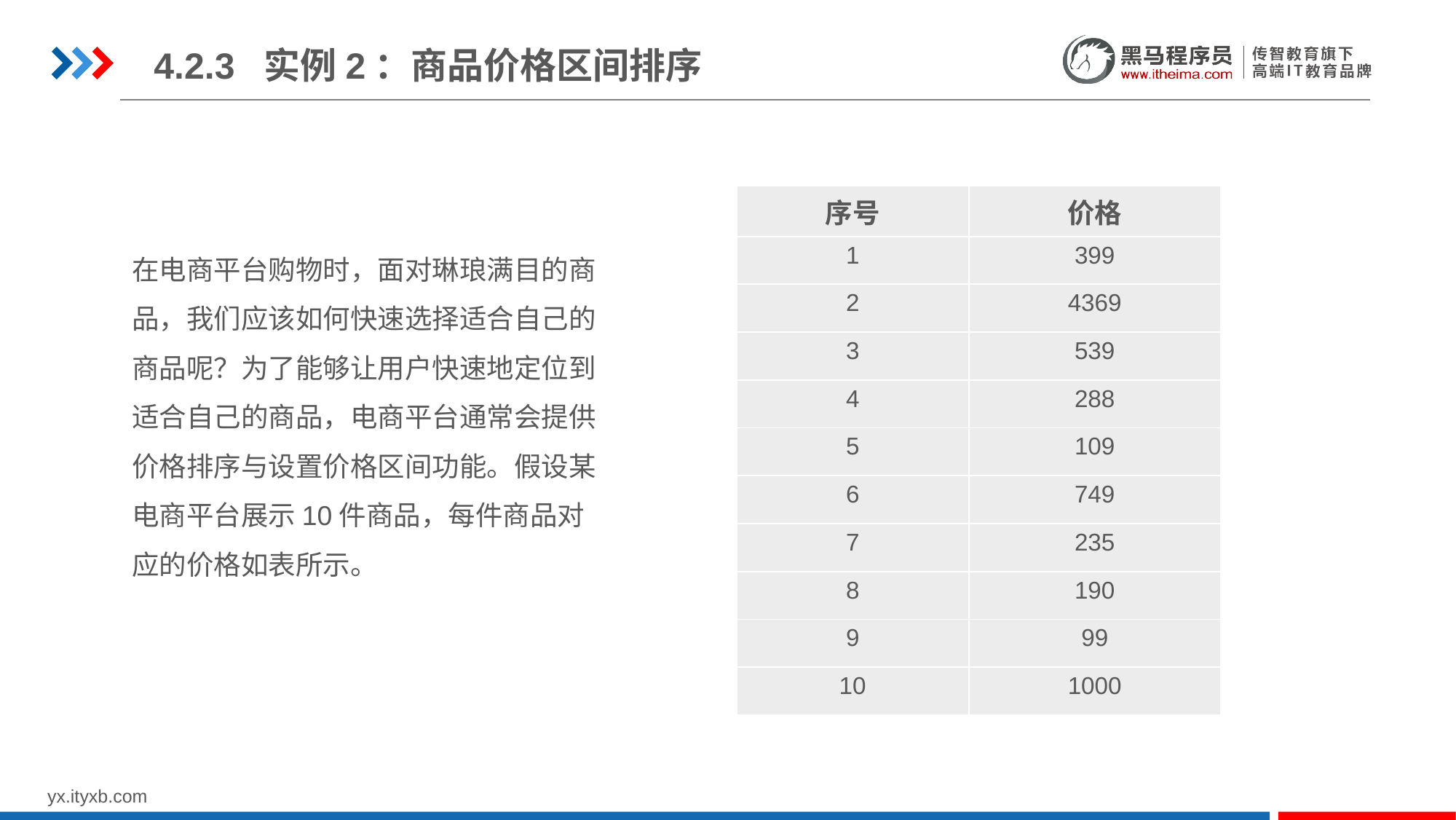

4.2.3  实例2：商品价格区间排序
| 序号 | 价格 |
| --- | --- |
| 1 | 399 |
| 2 | 4369 |
| 3 | 539 |
| 4 | 288 |
| 5 | 109 |
| 6 | 749 |
| 7 | 235 |
| 8 | 190 |
| 9 | 99 |
| 10 | 1000 |
在电商平台购物时，面对琳琅满目的商品，我们应该如何快速选择适合自己的商品呢？为了能够让用户快速地定位到适合自己的商品，电商平台通常会提供价格排序与设置价格区间功能。假设某电商平台展示10件商品，每件商品对应的价格如表所示。